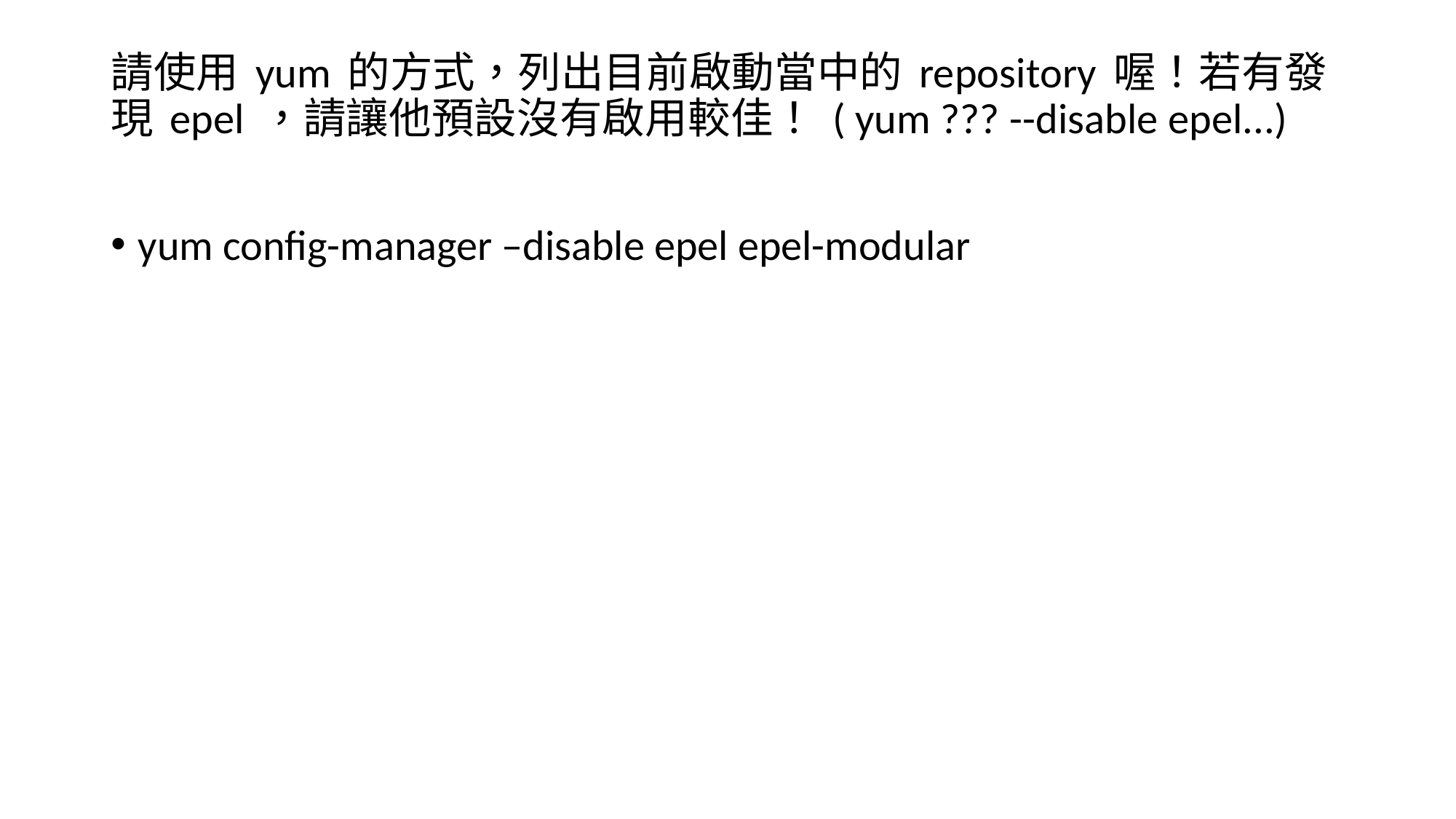

# 請使用 yum 的方式，列出目前啟動當中的 repository 喔！若有發現 epel ，請讓他預設沒有啟用較佳！ ( yum ??? --disable epel...)
yum config-manager –disable epel epel-modular